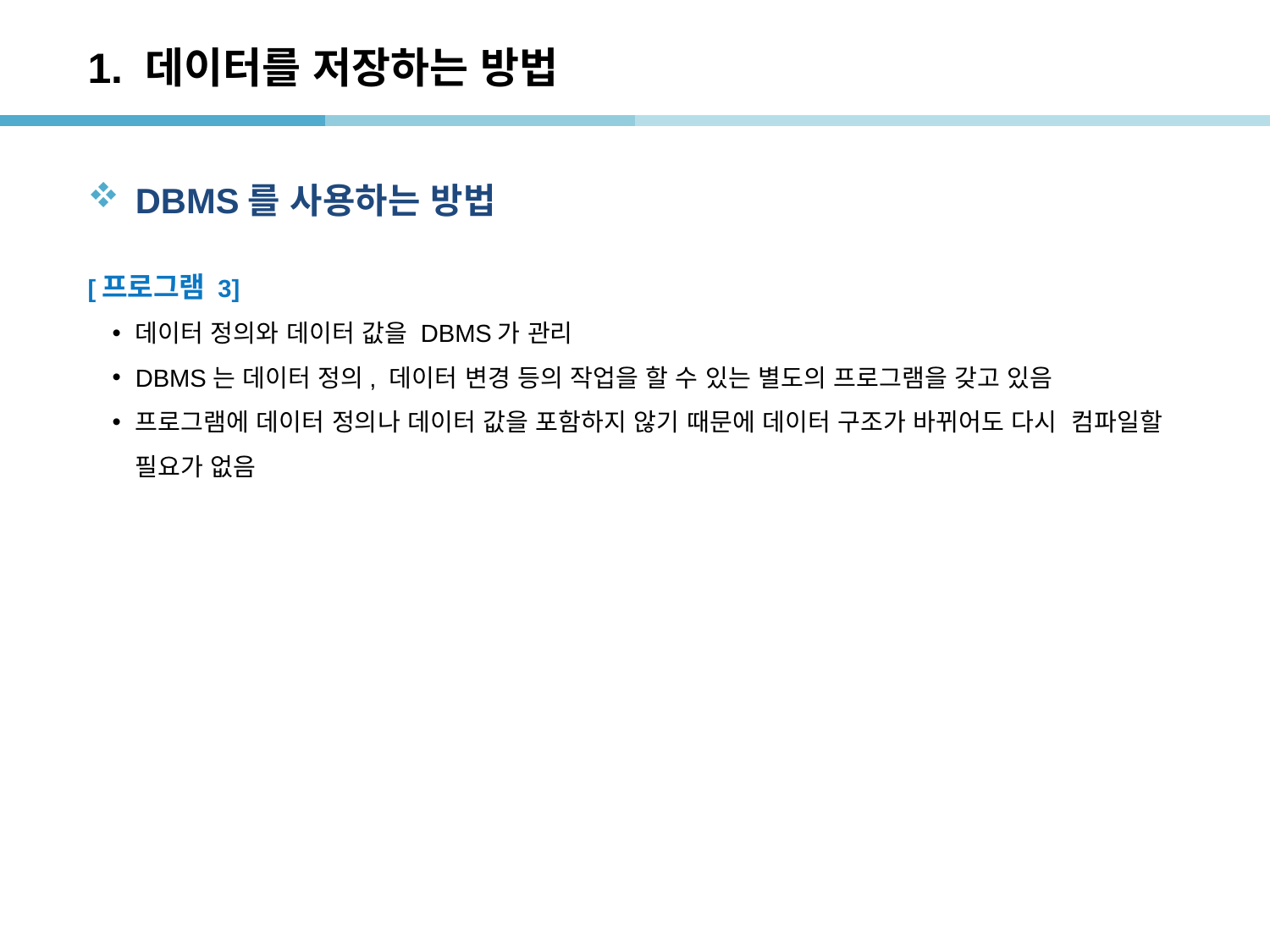

# 1. 데이터를 저장하는 방법
DBMS를 사용하는 방법
[프로그램 3]
데이터 정의와 데이터 값을 DBMS가 관리
DBMS는 데이터 정의, 데이터 변경 등의 작업을 할 수 있는 별도의 프로그램을 갖고 있음
프로그램에 데이터 정의나 데이터 값을 포함하지 않기 때문에 데이터 구조가 바뀌어도 다시  컴파일할 필요가 없음